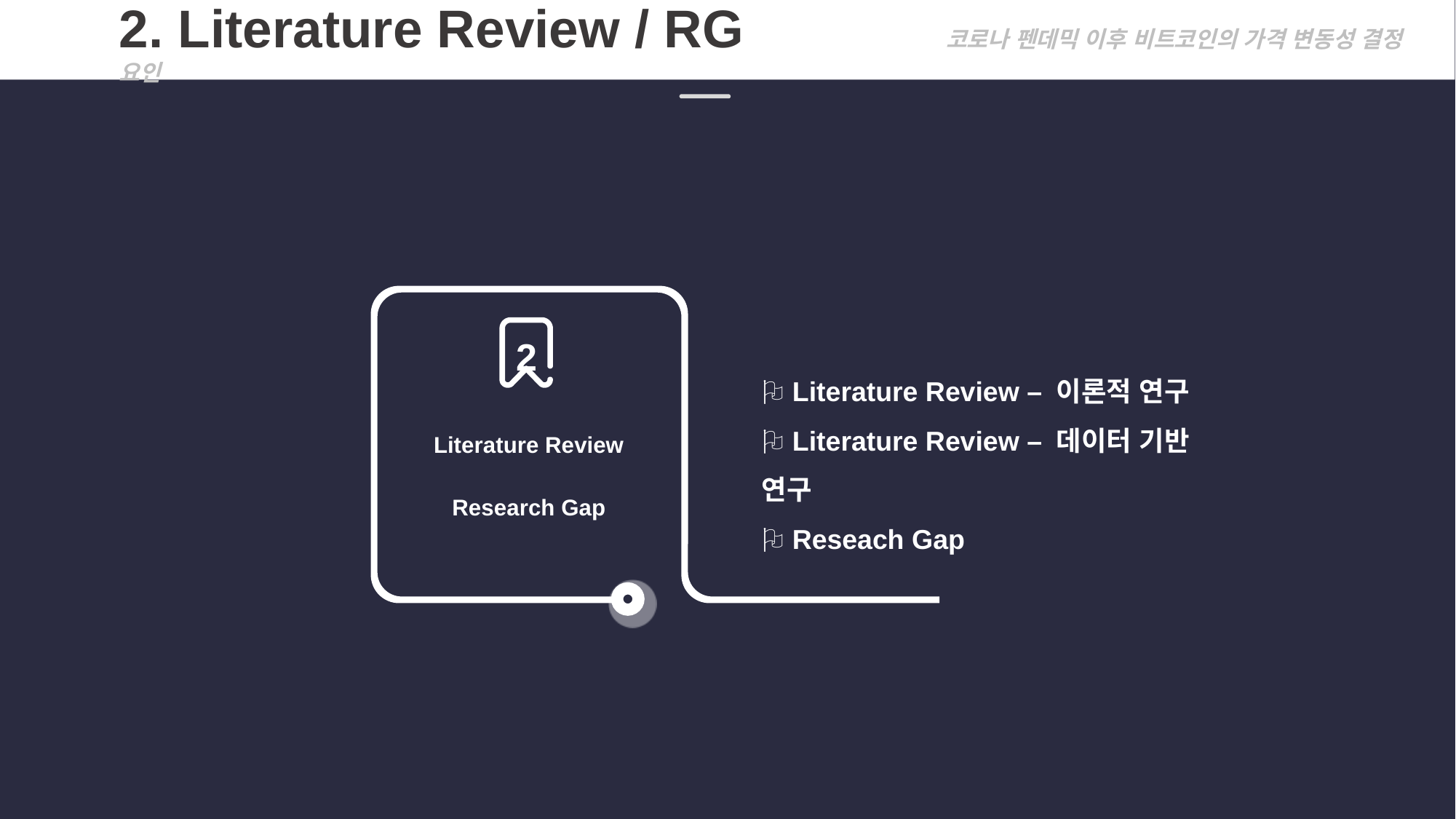

2. Literature Review / RG 		         코로나 펜데믹 이후 비트코인의 가격 변동성 결정 요인

2

🏳️ Literature Review – 이론적 연구
🏳️ Literature Review – 데이터 기반 연구
🏳️ Reseach Gap
Literature Review
Research Gap